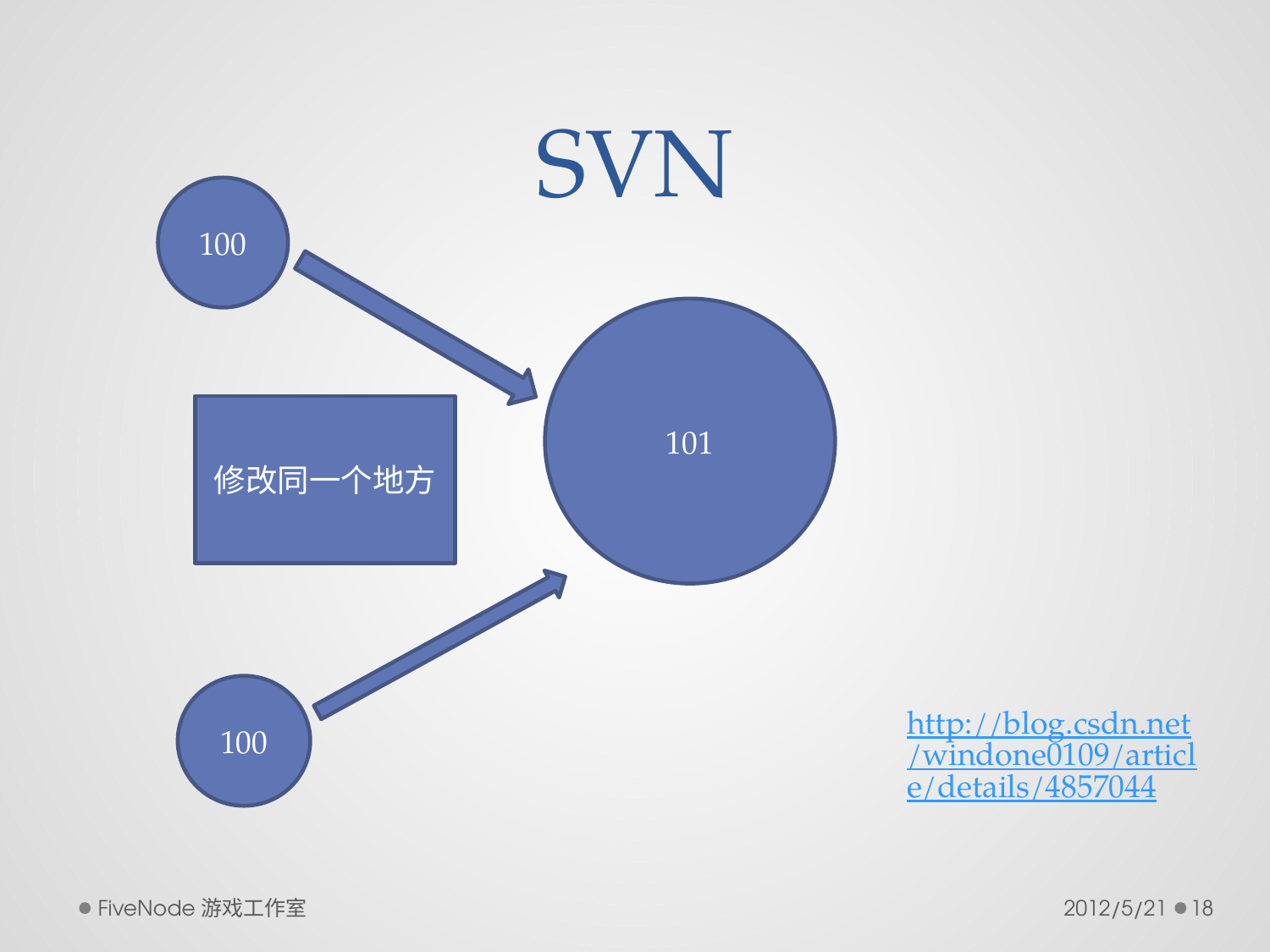

# SVN
100
101

修改同一个地方

100
http://blog.csdn.net/windone0109/article/details/4857044
FiveNode游戏工作室
2012/5/21
18